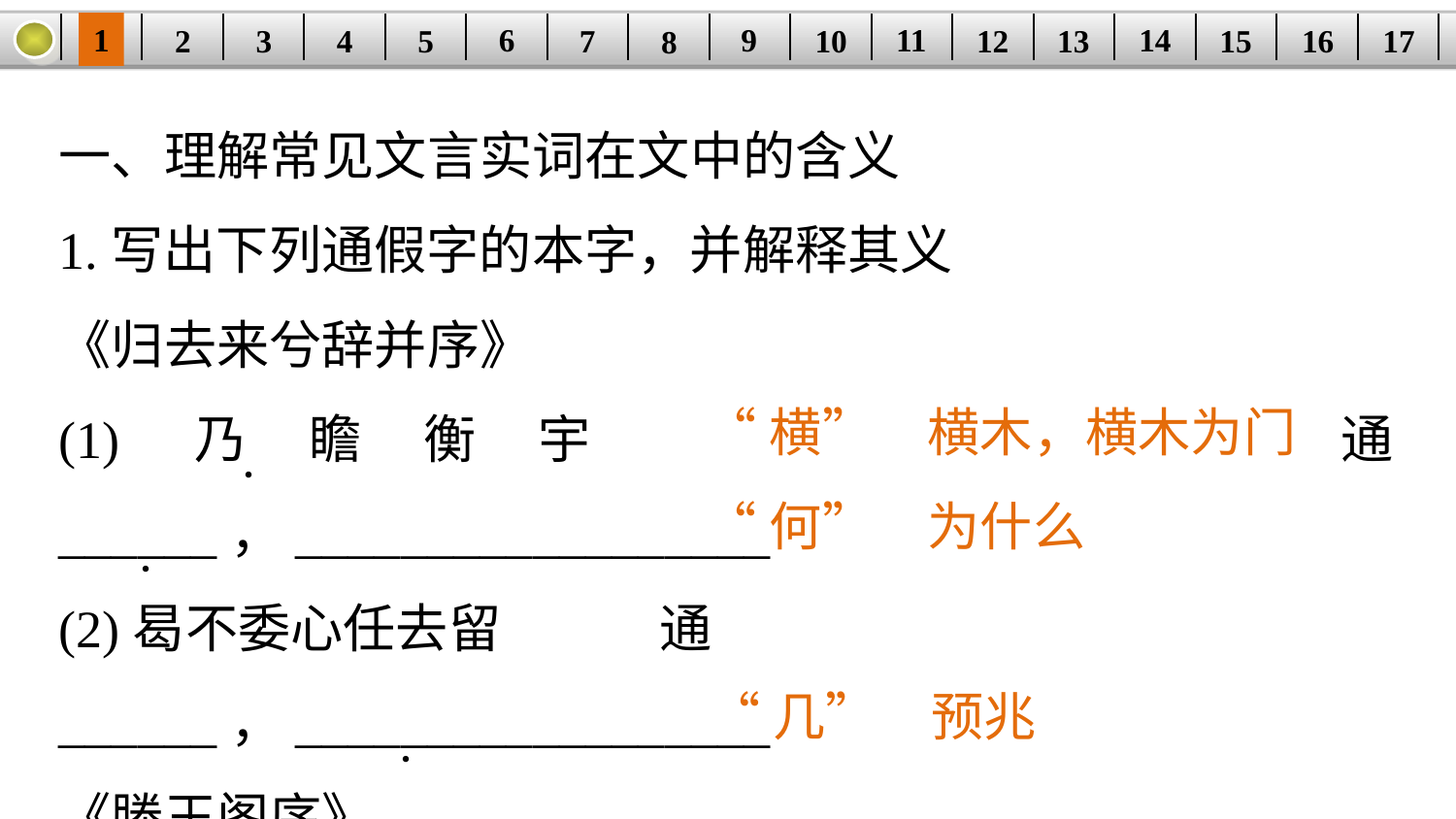

14
1
11
9
6
3
15
12
5
2
16
13
10
|  |  |  |  |  |  |  |  |  |  |  |  |  |  |  |  |  |
| --- | --- | --- | --- | --- | --- | --- | --- | --- | --- | --- | --- | --- | --- | --- | --- | --- |
7
4
17
8

一、理解常见文言实词在文中的含义
1.写出下列通假字的本字，并解释其义
《归去来兮辞并序》
(1)乃瞻衡宇　　　　　　通______，__________________
(2)曷不委心任去留　　　通______，__________________
《滕王阁序》
(3)所赖君子见机　　　　通______，__________________
“横”　横木，横木为门
“何”　为什么
·
·
“几”　预兆
·